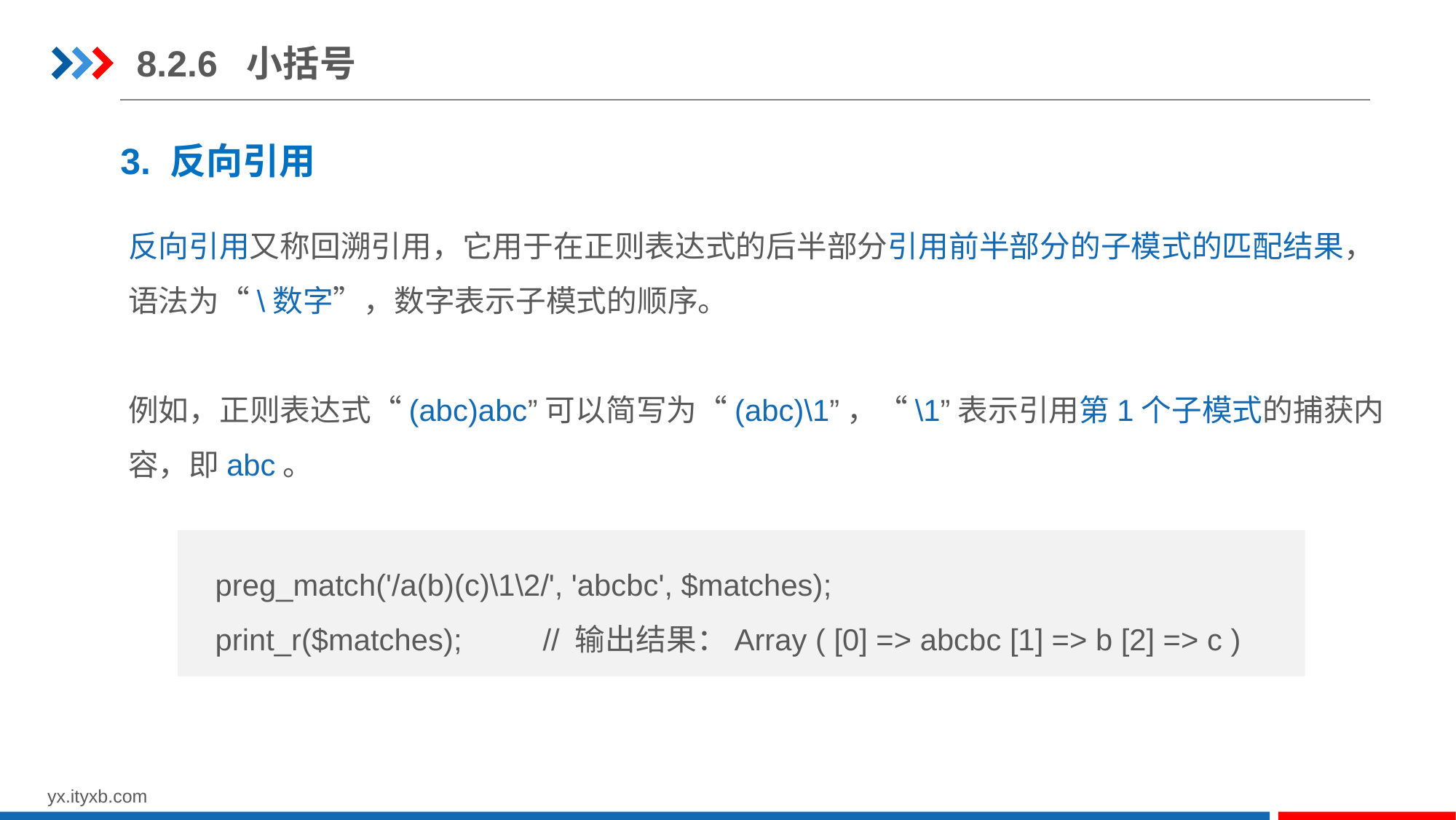

8.2.6  小括号
3. 反向引用
反向引用又称回溯引用，它用于在正则表达式的后半部分引用前半部分的子模式的匹配结果，语法为“\数字”，数字表示子模式的顺序。

例如，正则表达式“(abc)abc”可以简写为“(abc)\1”，“\1”表示引用第1个子模式的捕获内容，即abc。

preg_match('/a(b)(c)\1\2/', 'abcbc', $matches);
print_r($matches); 	// 输出结果：Array ( [0] => abcbc [1] => b [2] => c )